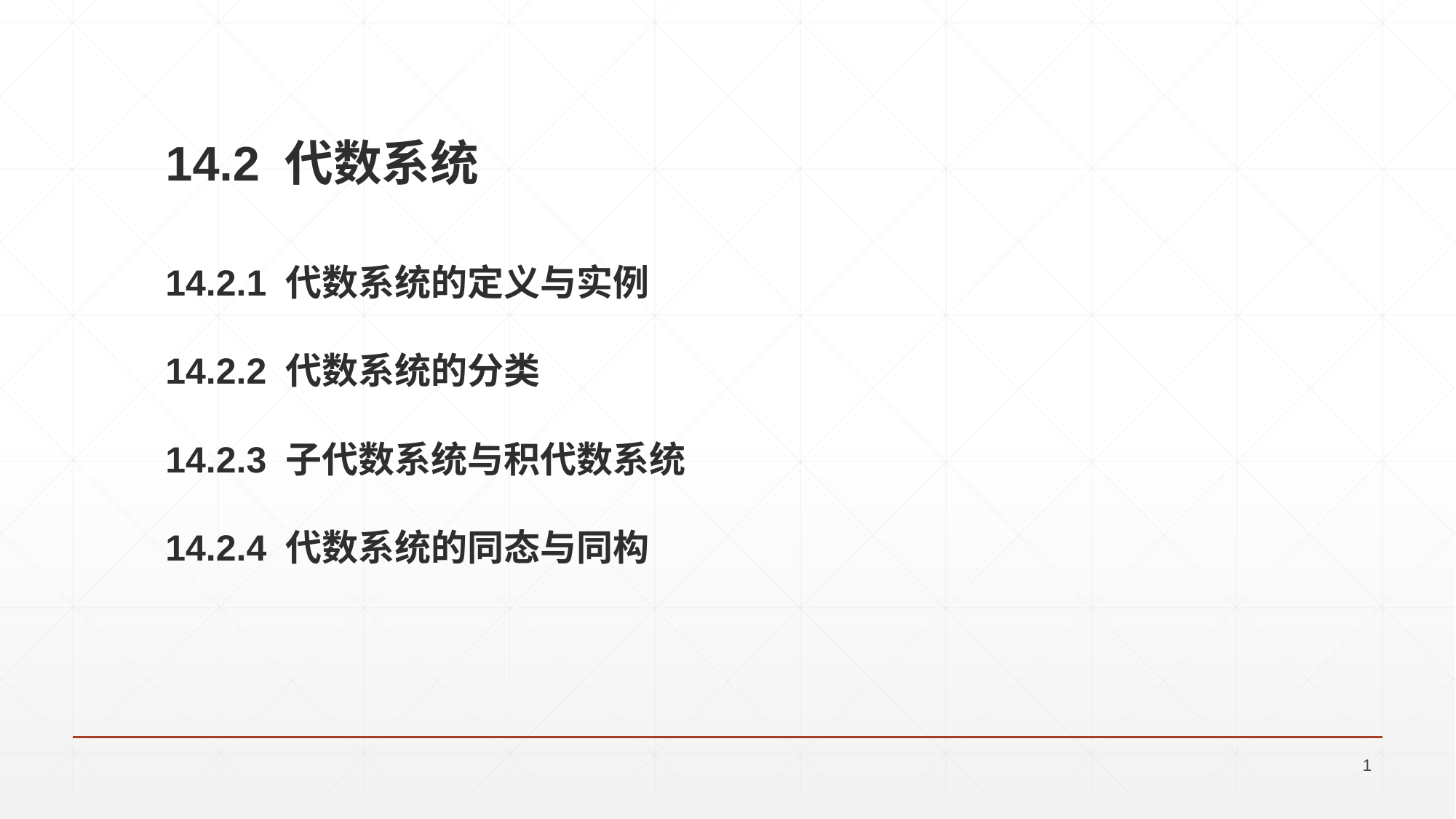

14.2 代数系统
14.2.1 代数系统的定义与实例
14.2.2 代数系统的分类
14.2.3 子代数系统与积代数系统
14.2.4 代数系统的同态与同构
1